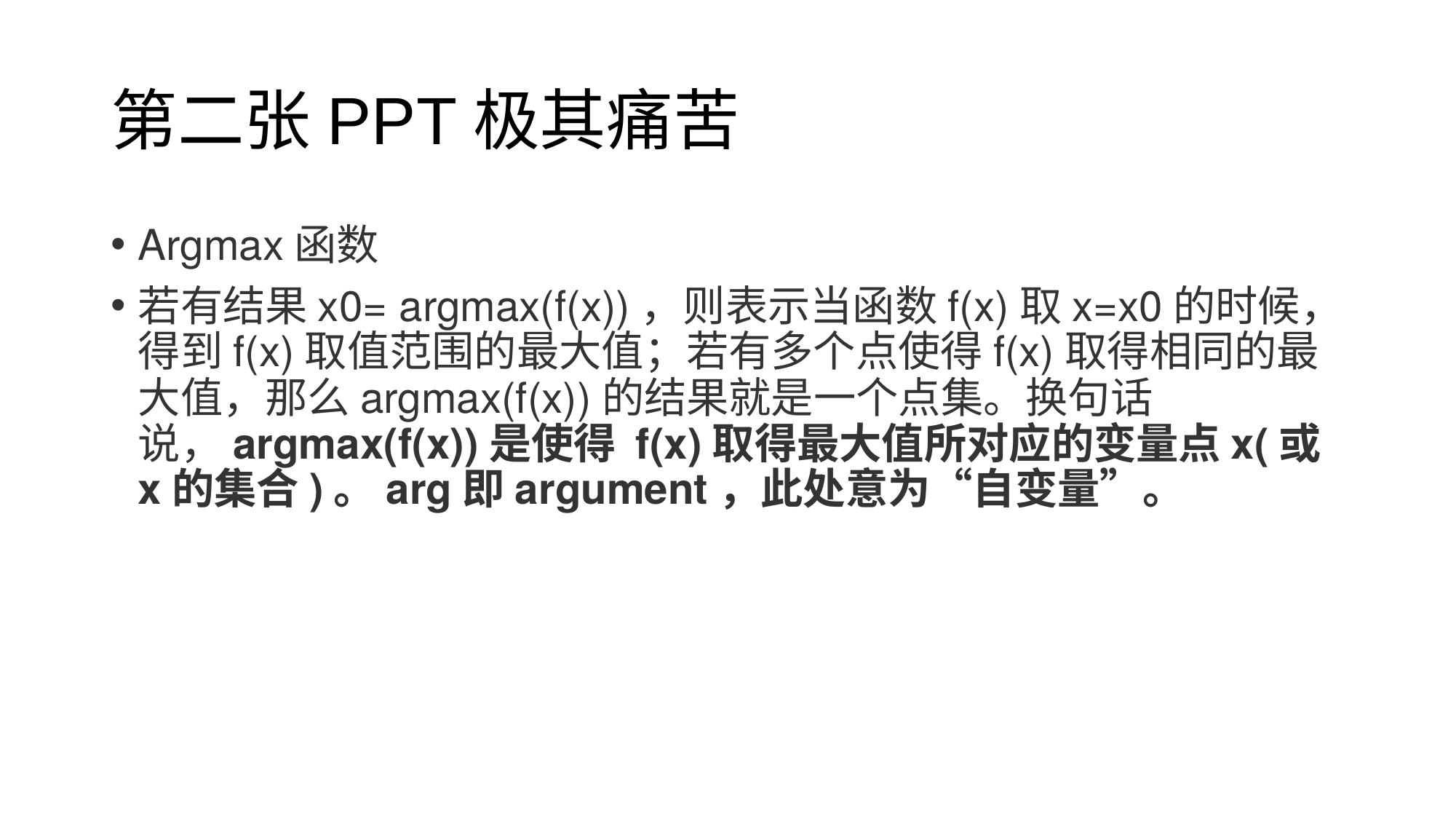

# 第二张PPT极其痛苦
Argmax函数
若有结果x0= argmax(f(x))，则表示当函数f(x)取x=x0的时候，得到f(x)取值范围的最大值；若有多个点使得f(x)取得相同的最大值，那么argmax(f(x))的结果就是一个点集。换句话说，argmax(f(x))是使得 f(x)取得最大值所对应的变量点x(或x的集合)。arg即argument，此处意为“自变量”。